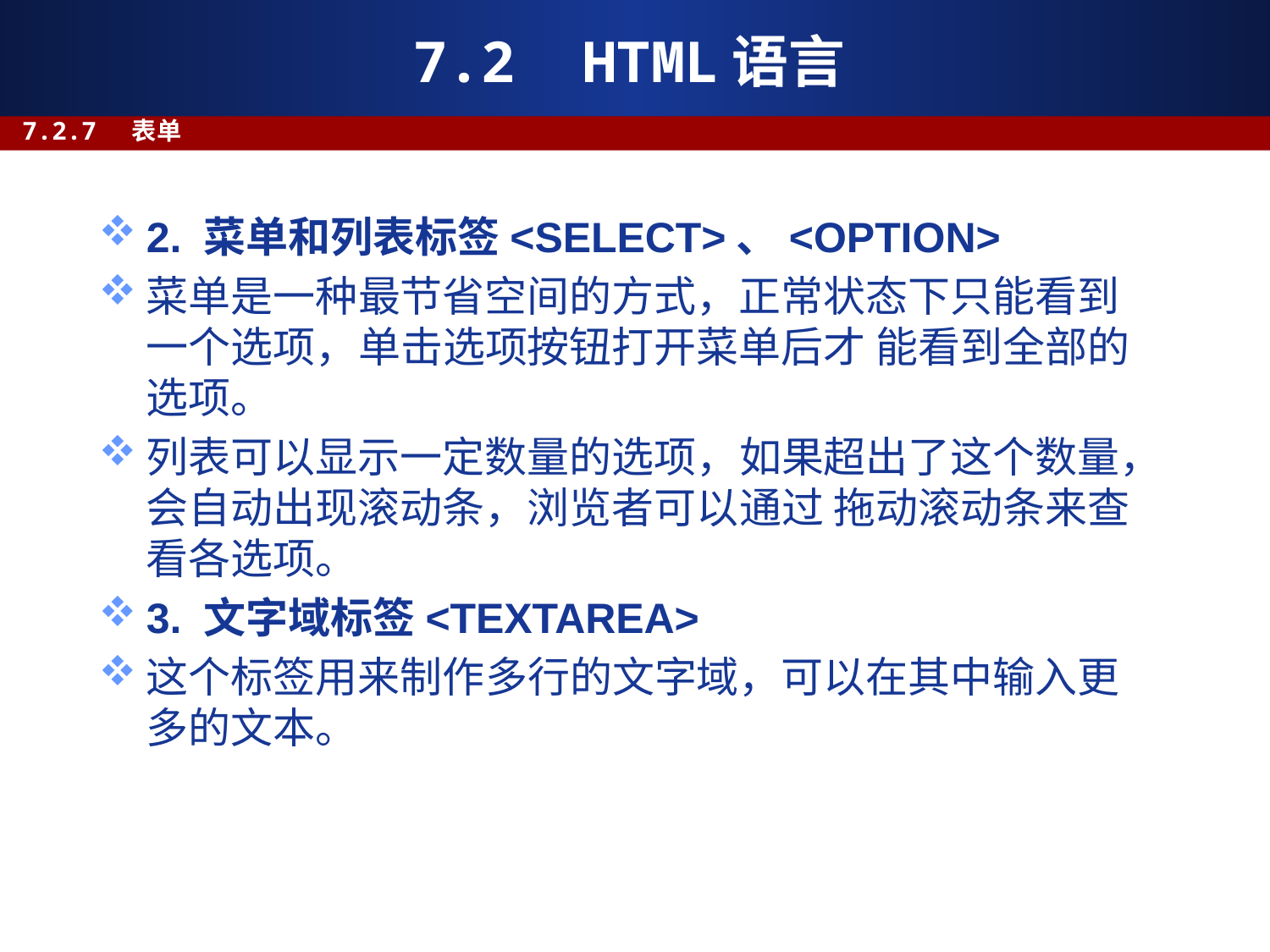

# 7.2  HTML语言
7.2.7  表单
2. 菜单和列表标签<SELECT>、<OPTION>
菜单是一种最节省空间的方式，正常状态下只能看到一个选项，单击选项按钮打开菜单后才 能看到全部的选项。
列表可以显示一定数量的选项，如果超出了这个数量，会自动出现滚动条，浏览者可以通过 拖动滚动条来查看各选项。
3. 文字域标签<TEXTAREA>
这个标签用来制作多行的文字域，可以在其中输入更多的文本。